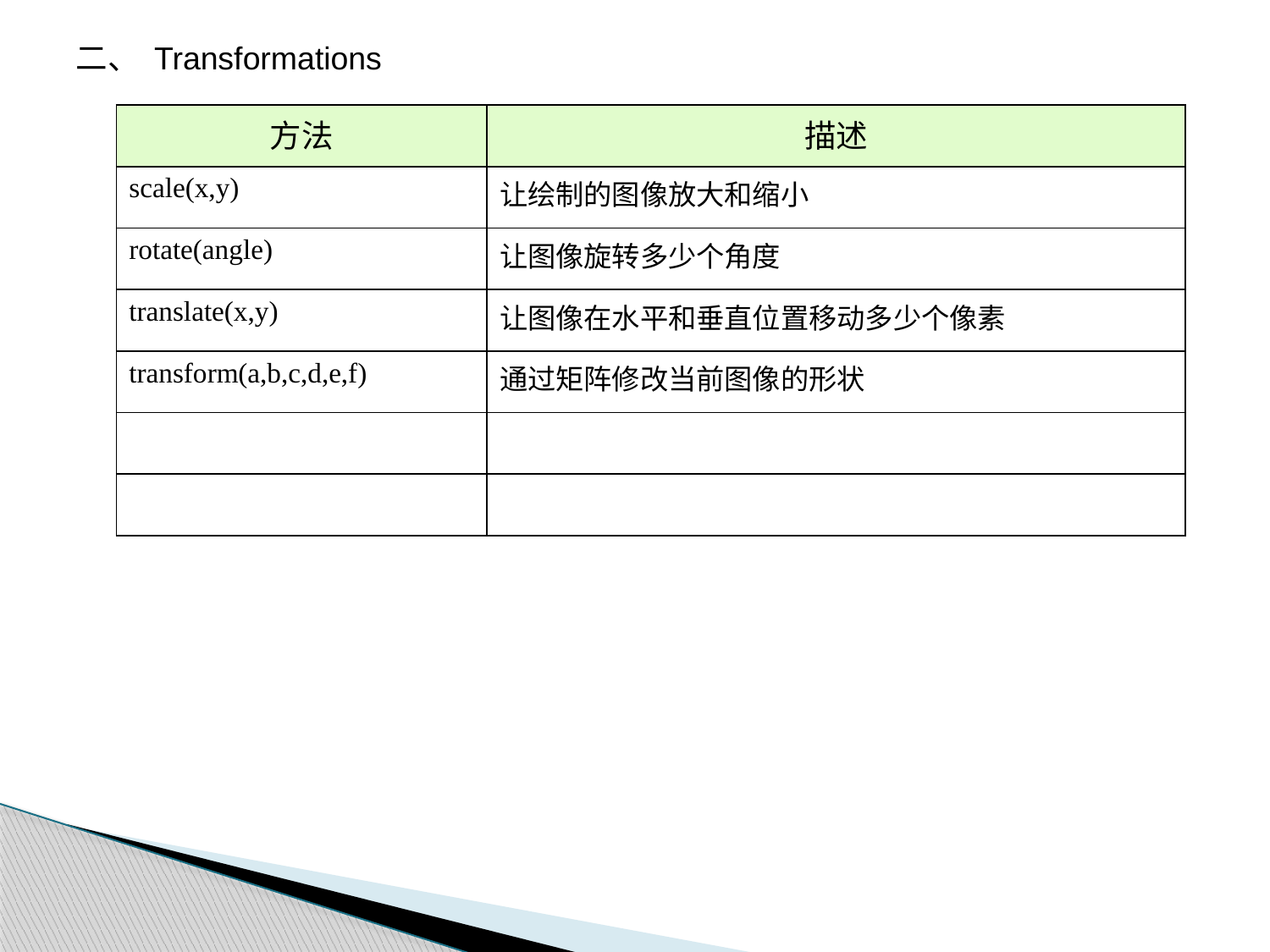

二、 Transformations
| 方法 | 描述 |
| --- | --- |
| scale(x,y) | 让绘制的图像放大和缩小 |
| rotate(angle) | 让图像旋转多少个角度 |
| translate(x,y) | 让图像在水平和垂直位置移动多少个像素 |
| transform(a,b,c,d,e,f) | 通过矩阵修改当前图像的形状 |
|  |  |
|  |  |